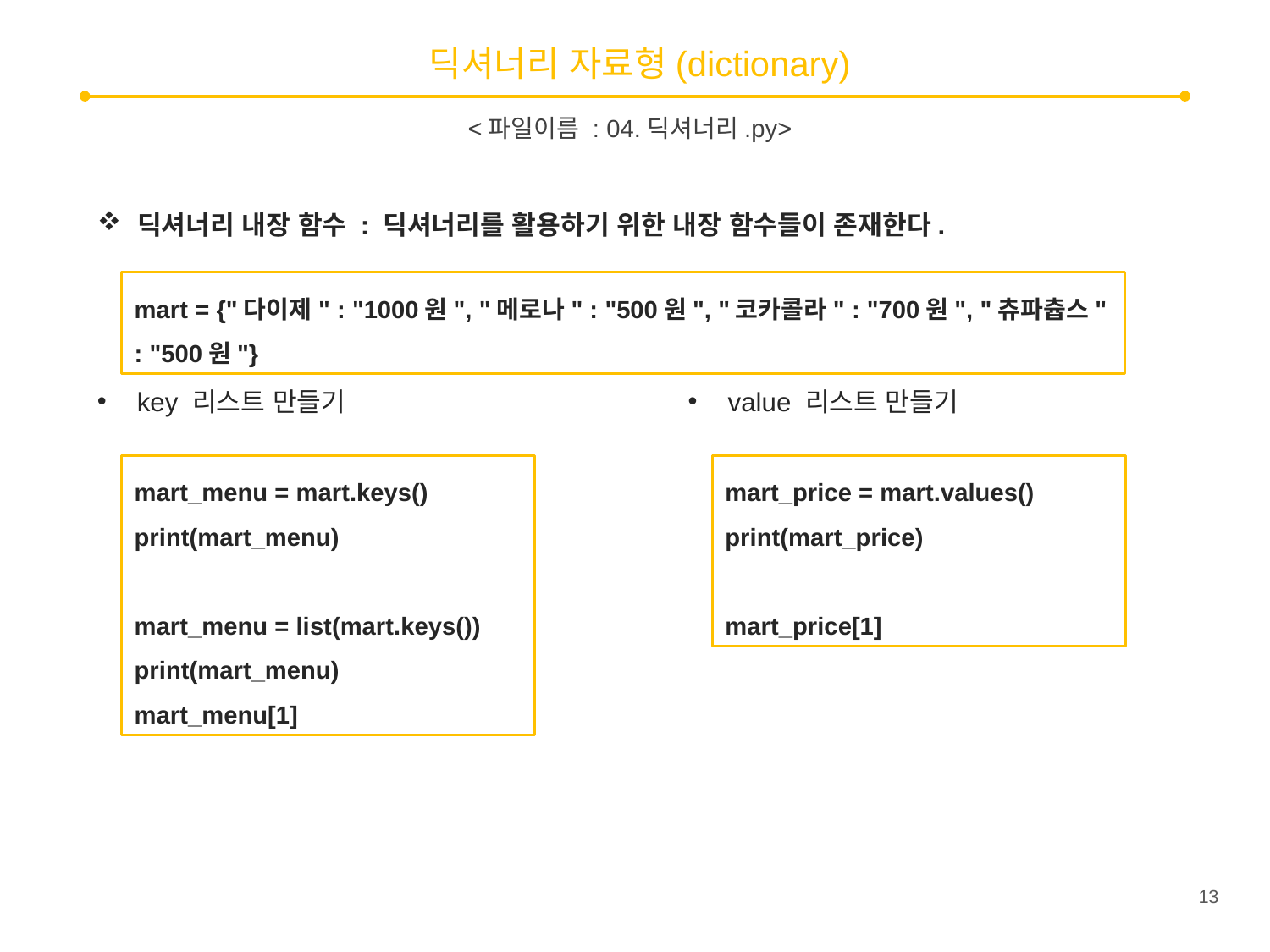

# 딕셔너리 자료형(dictionary)
<파일이름 : 04.딕셔너리.py>
딕셔너리 내장 함수 : 딕셔너리를 활용하기 위한 내장 함수들이 존재한다.
mart = {"다이제" : "1000원", "메로나" : "500원", "코카콜라" : "700원", "츄파츕스" : "500원"}
key 리스트 만들기
value 리스트 만들기
mart_menu = mart.keys()
print(mart_menu)

mart_menu = list(mart.keys())
print(mart_menu)
mart_menu[1]
mart_price = mart.values()
print(mart_price)

mart_price[1]